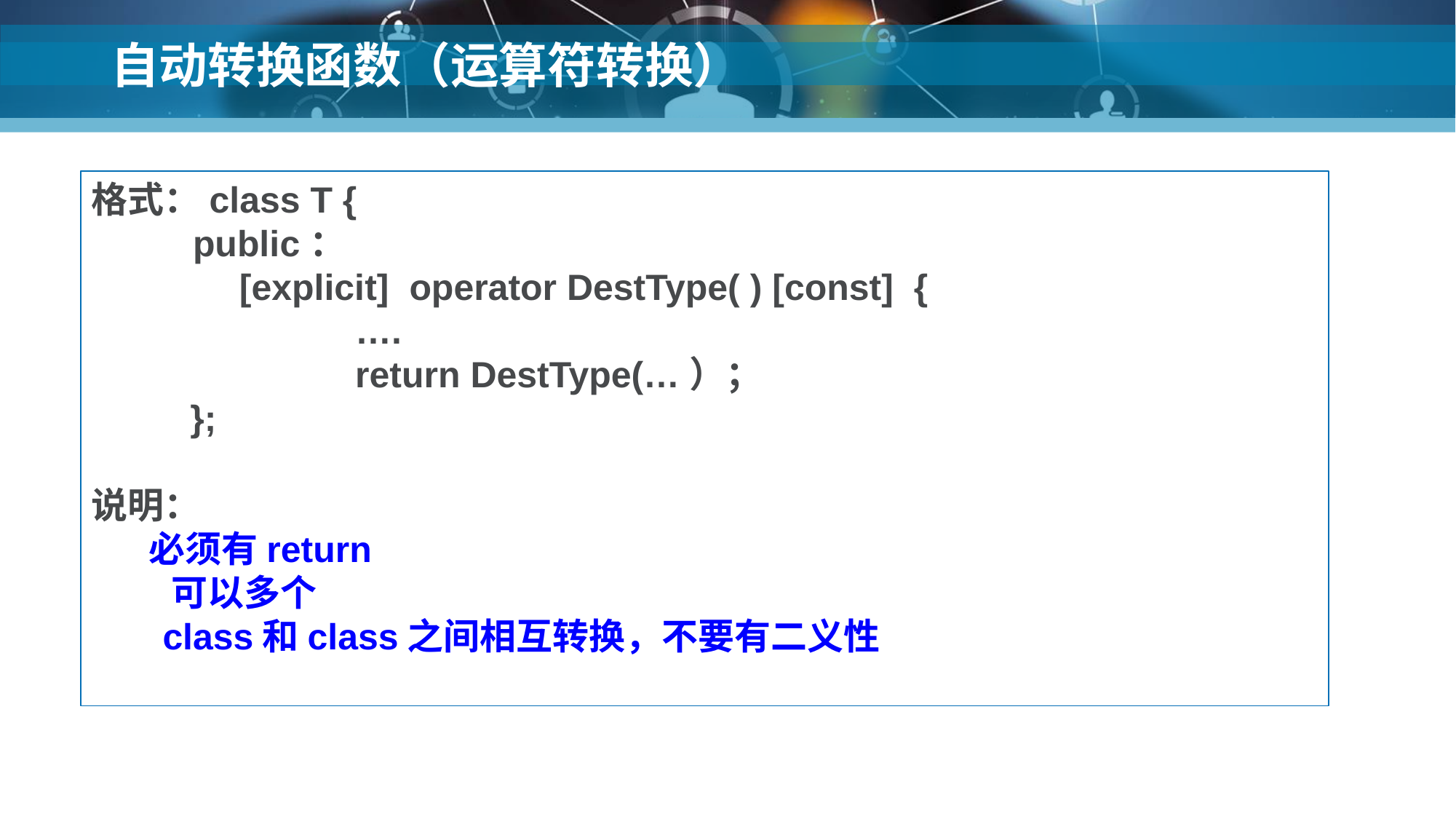

# 自动转换函数（运算符转换）
格式：class T {
          public：
                 [explicit]  operator DestType( ) [const]  {
                          ….
                          return DestType(…）；
           };

说明：
       必须有return
       可以多个
       class和class之间相互转换，不要有二义性